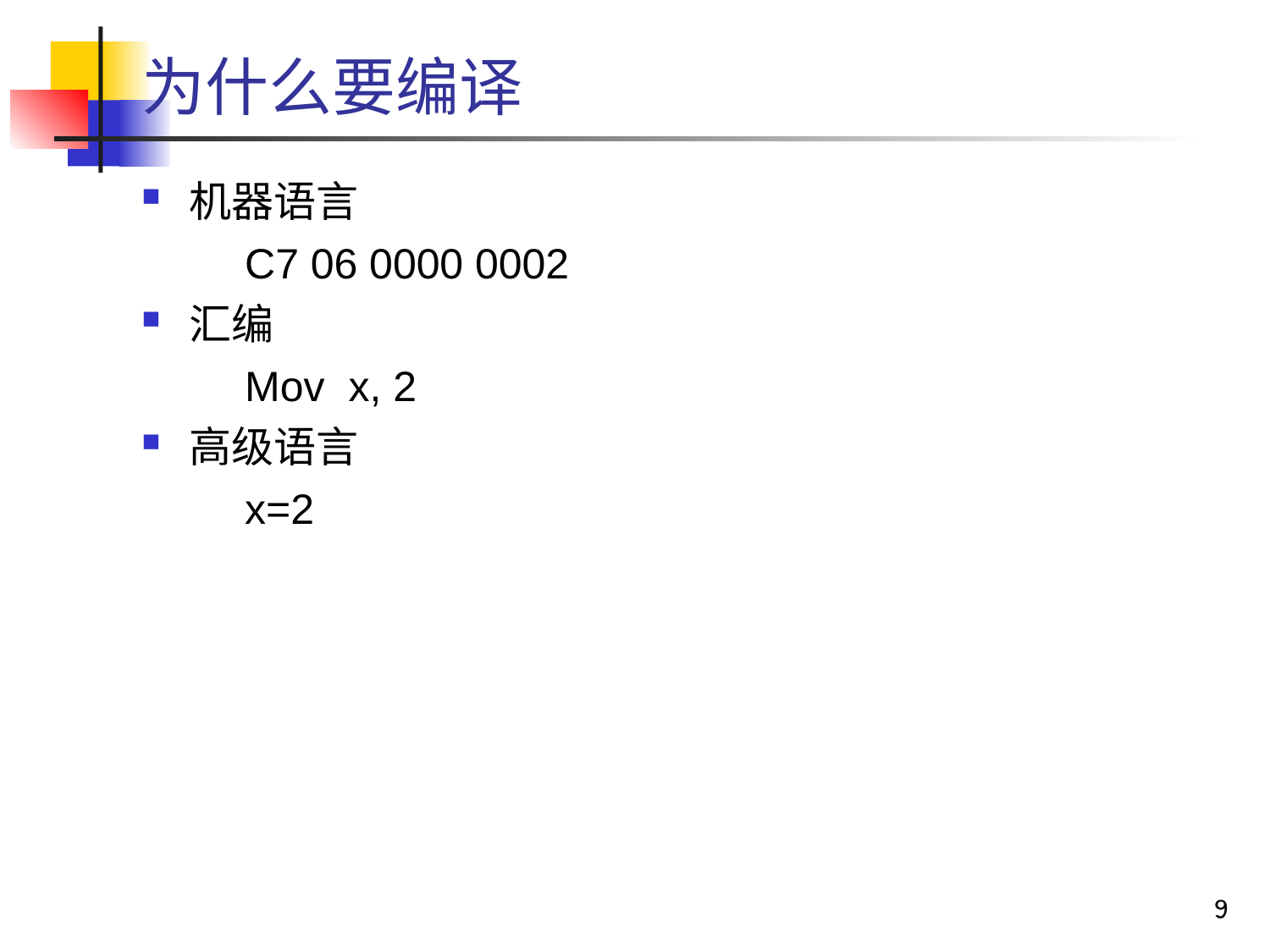

# 为什么要编译
机器语言
	C7 06 0000 0002
汇编
	Mov  x, 2
高级语言
	x=2

9